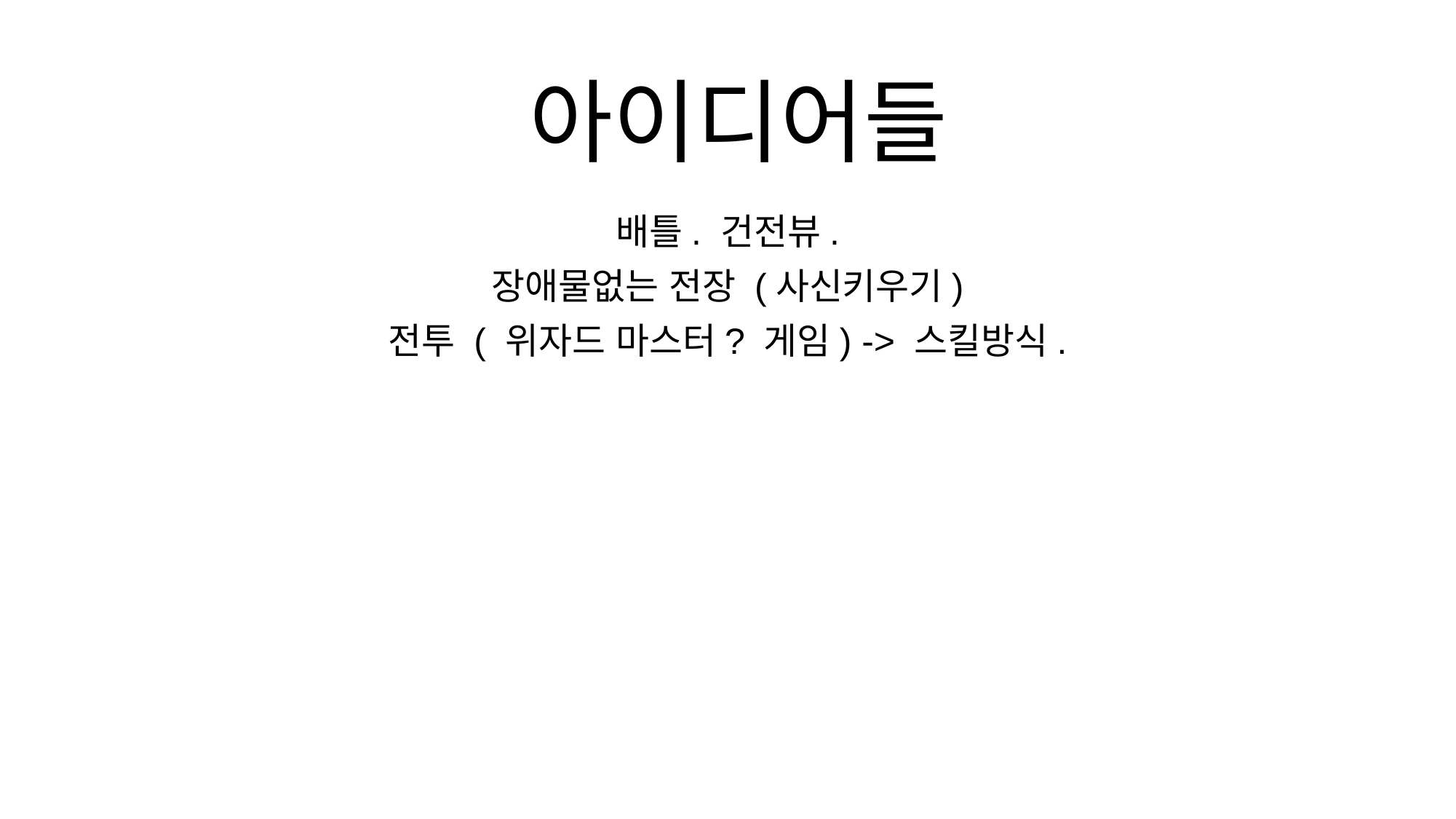

# 아이디어들
배틀. 건전뷰.
장애물없는 전장 (사신키우기)
전투 ( 위자드 마스터? 게임) -> 스킬방식.